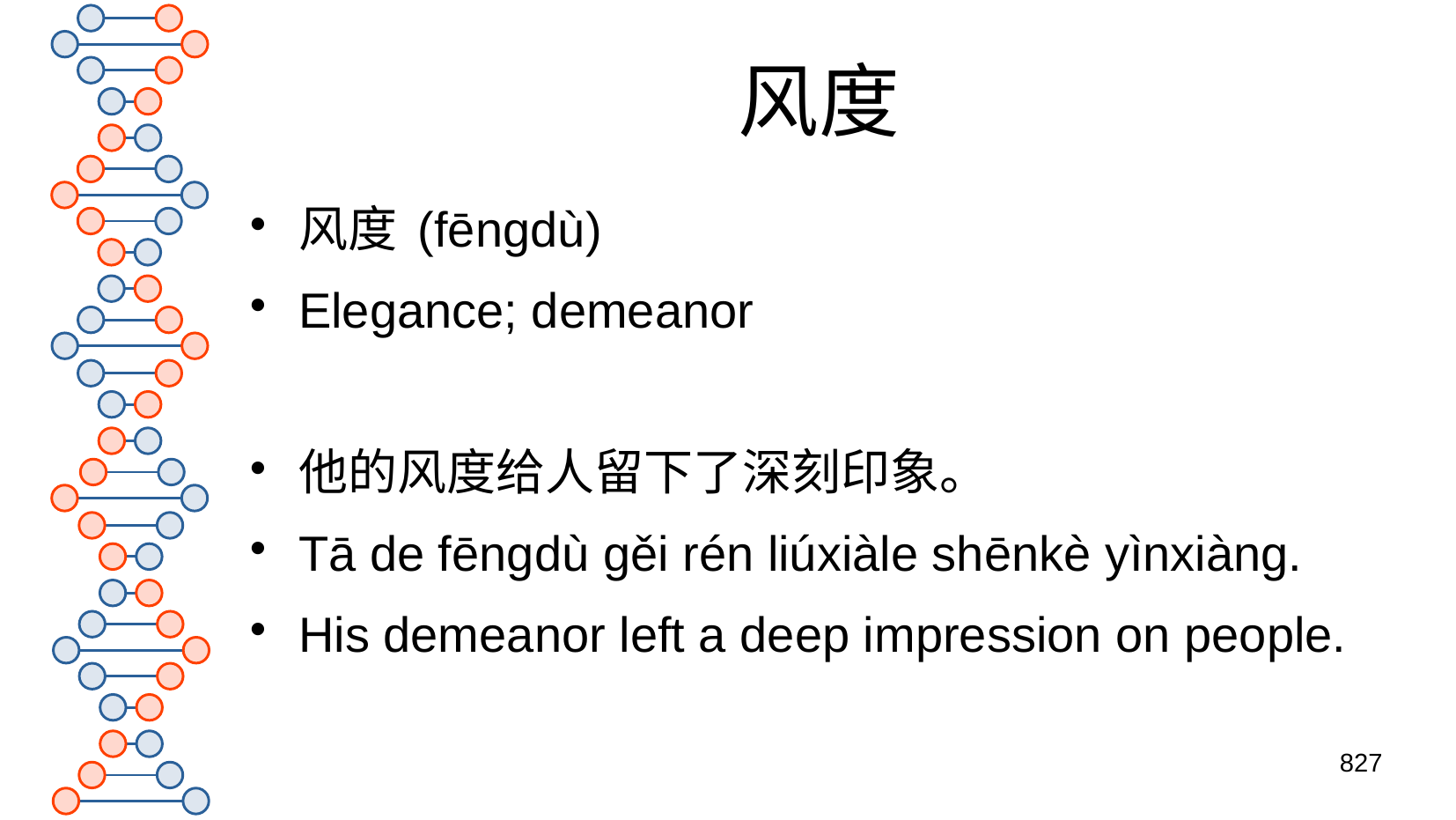

# 风度
风度 (fēngdù)
Elegance; demeanor

他的风度给人留下了深刻印象。
Tā de fēngdù gěi rén liúxiàle shēnkè yìnxiàng.
His demeanor left a deep impression on people.

827